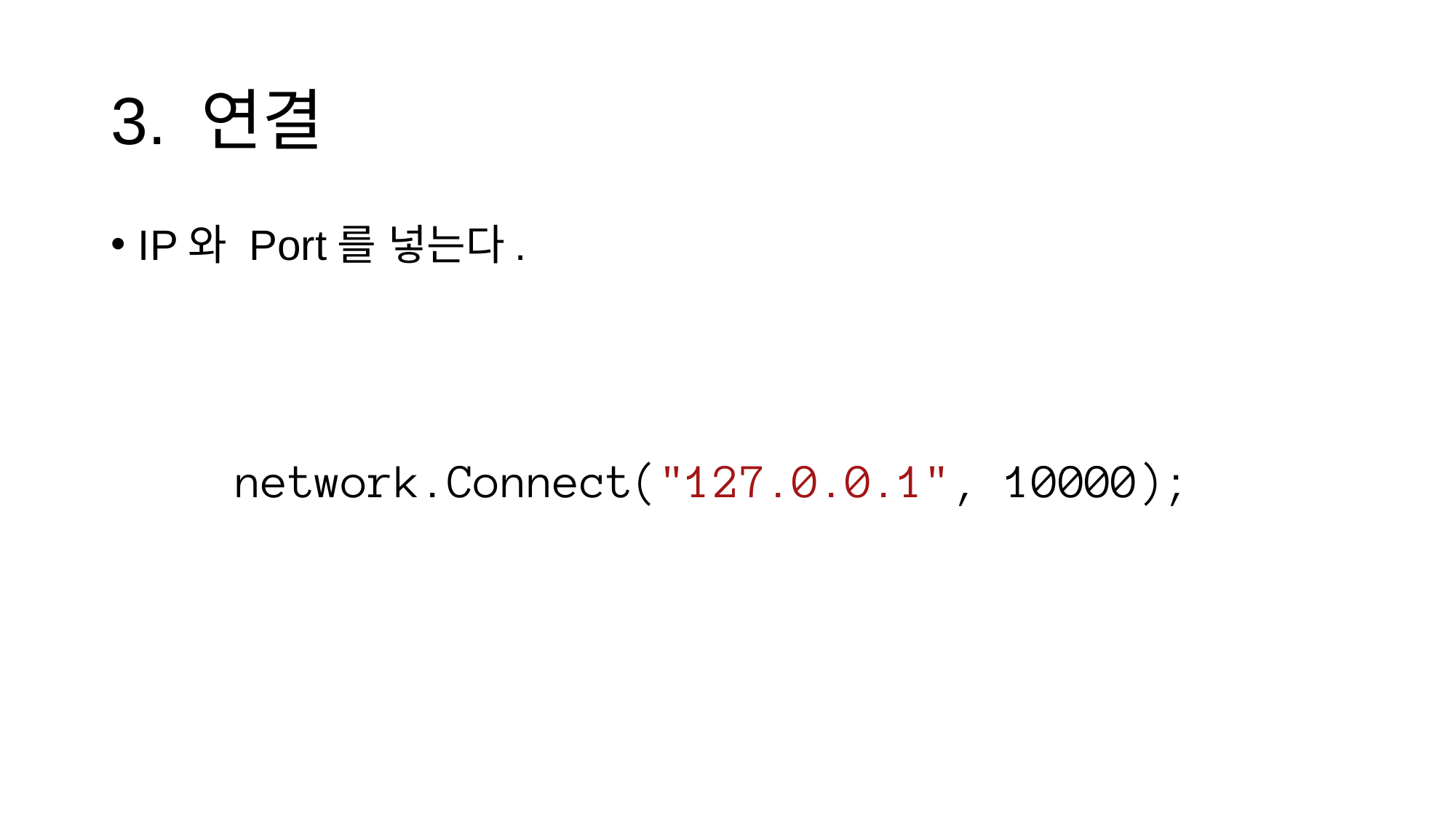

# 3. 연결
IP와 Port를 넣는다.
network.Connect("127.0.0.1", 10000);